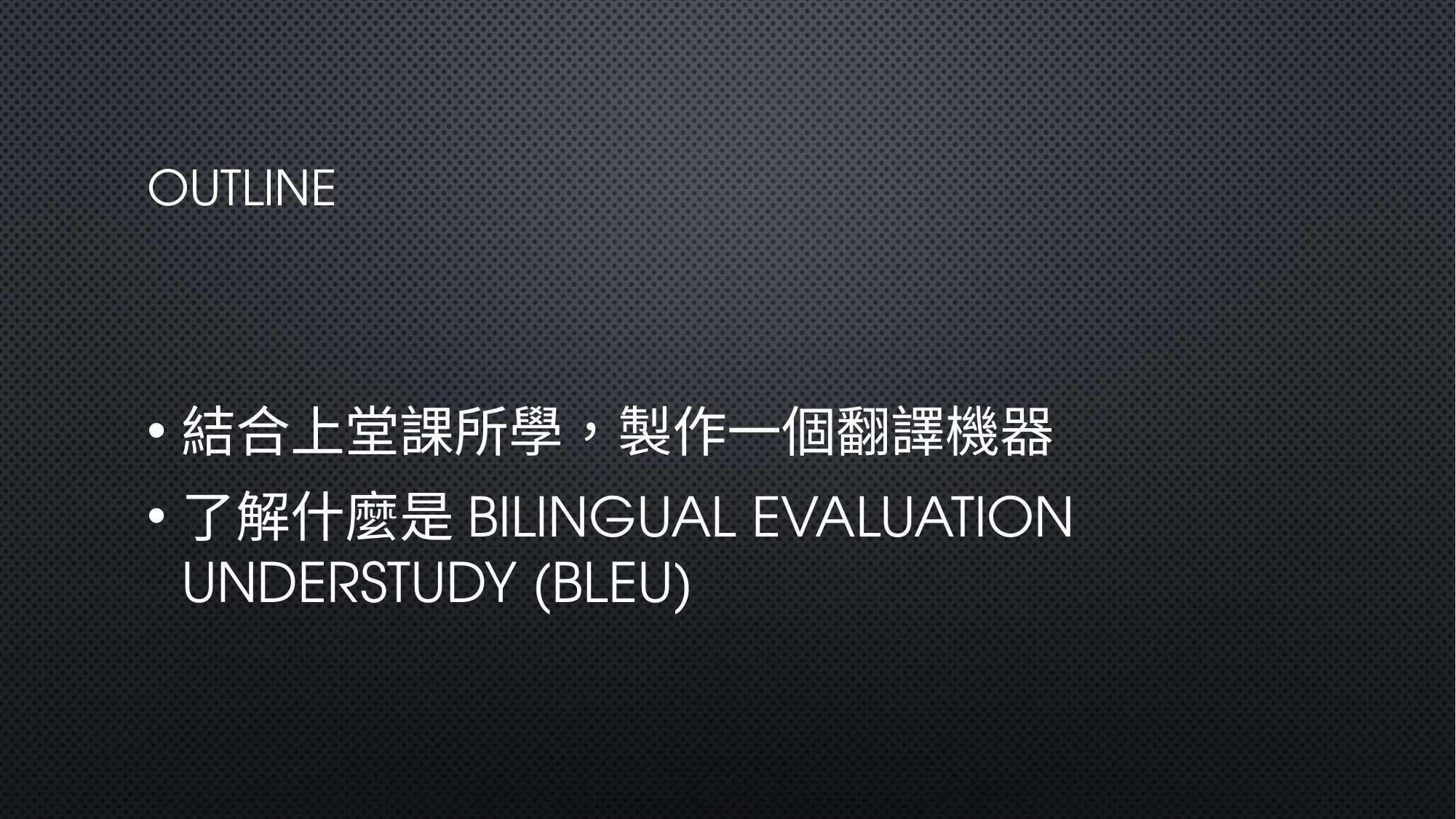

# Outline
結合上堂課所學，製作一個翻譯機器
了解什麼是Bilingual Evaluation Understudy (BLEU)